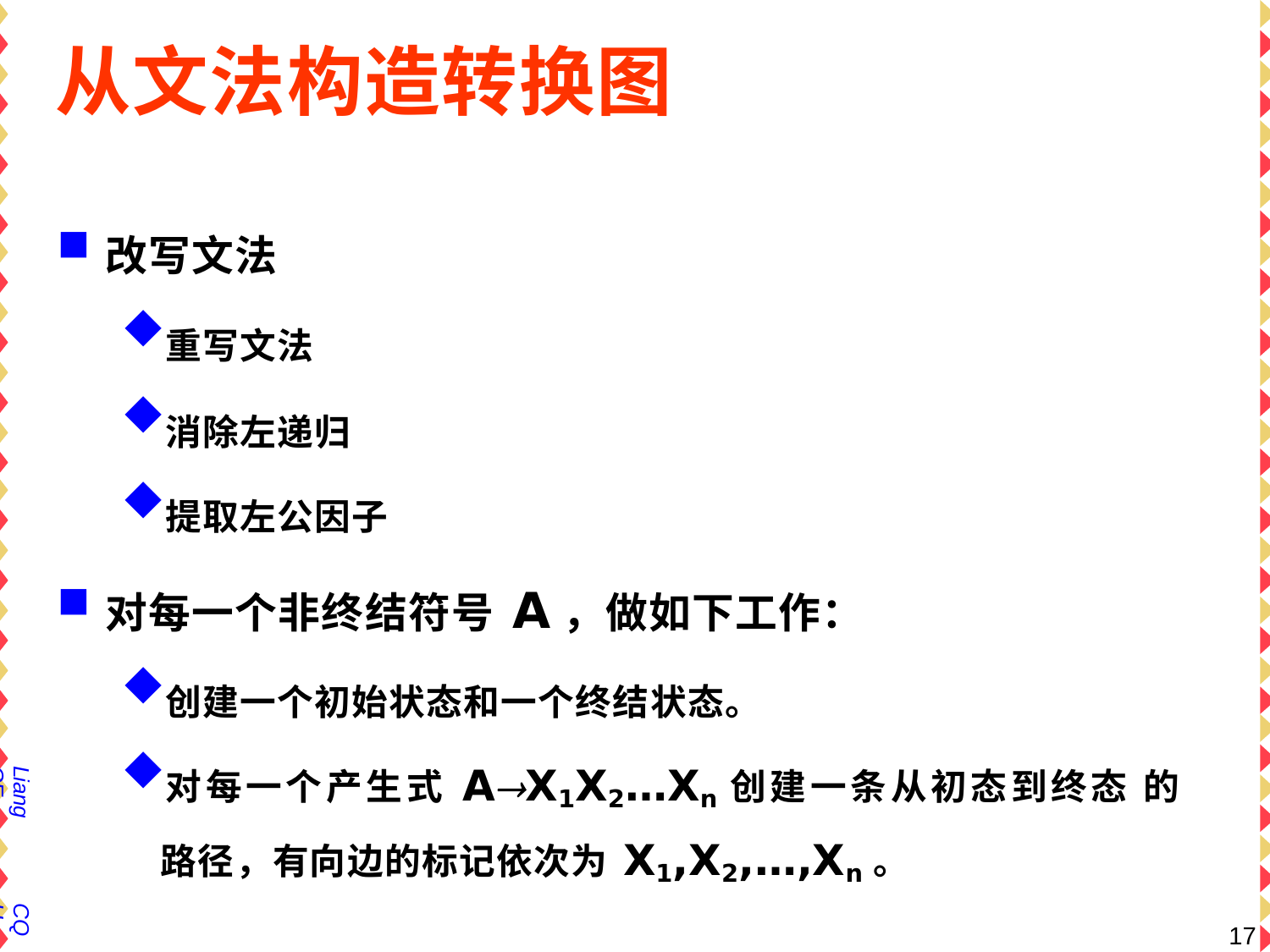

# 从文法构造转换图
改写文法
重写文法
消除左递归
提取左公因子
对每一个非终结符号A，做如下工作：
创建一个初始状态和一个终结状态。
对每一个产生式A→X1X2…Xn创建一条从初态到终态 的路径，有向边的标记依次为X1,X2,…,Xn。
Liang GE
CQU
17